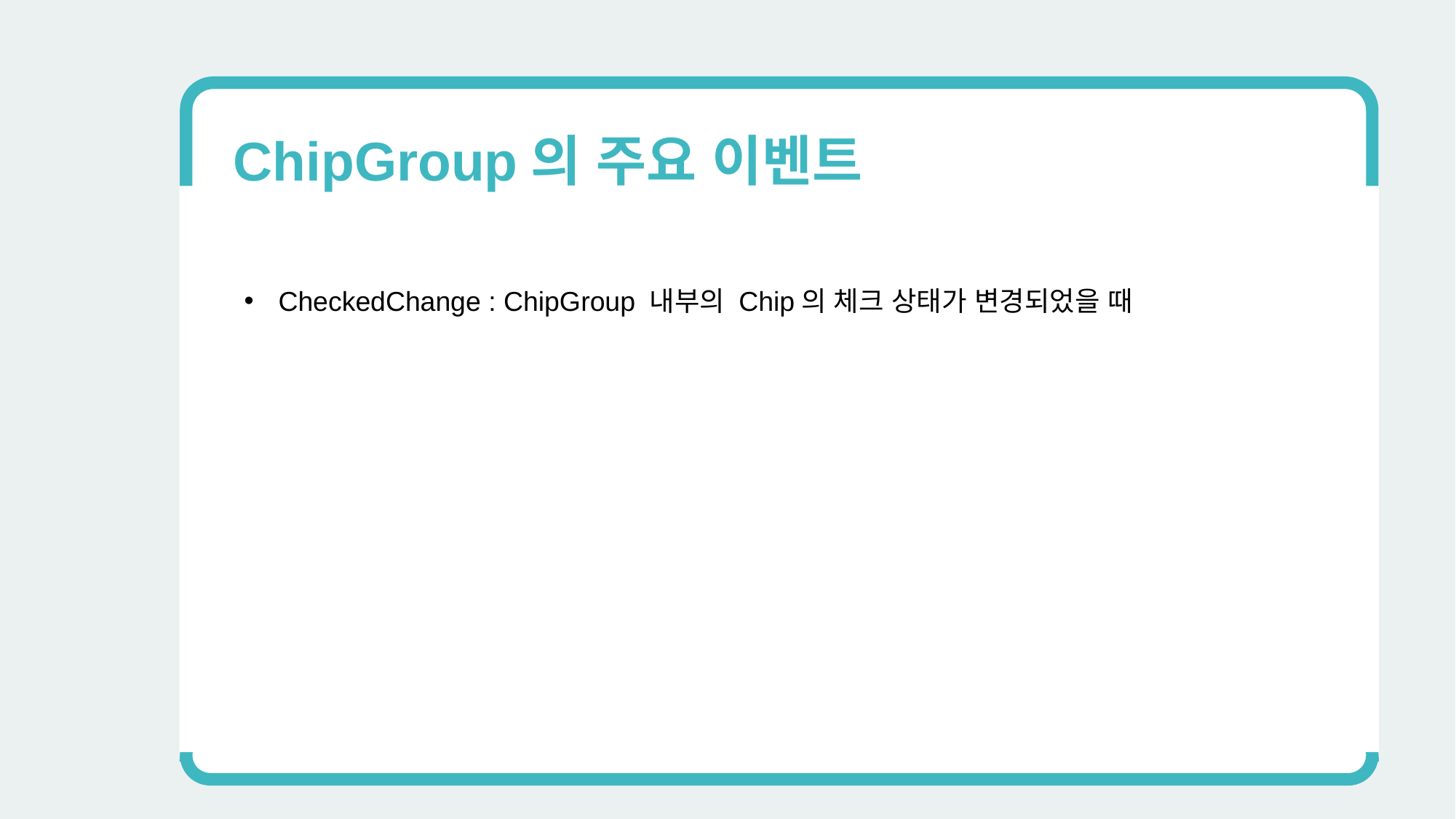

ChipGroup의 주요 이벤트

CheckedChange : ChipGroup 내부의 Chip의 체크 상태가 변경되었을 때